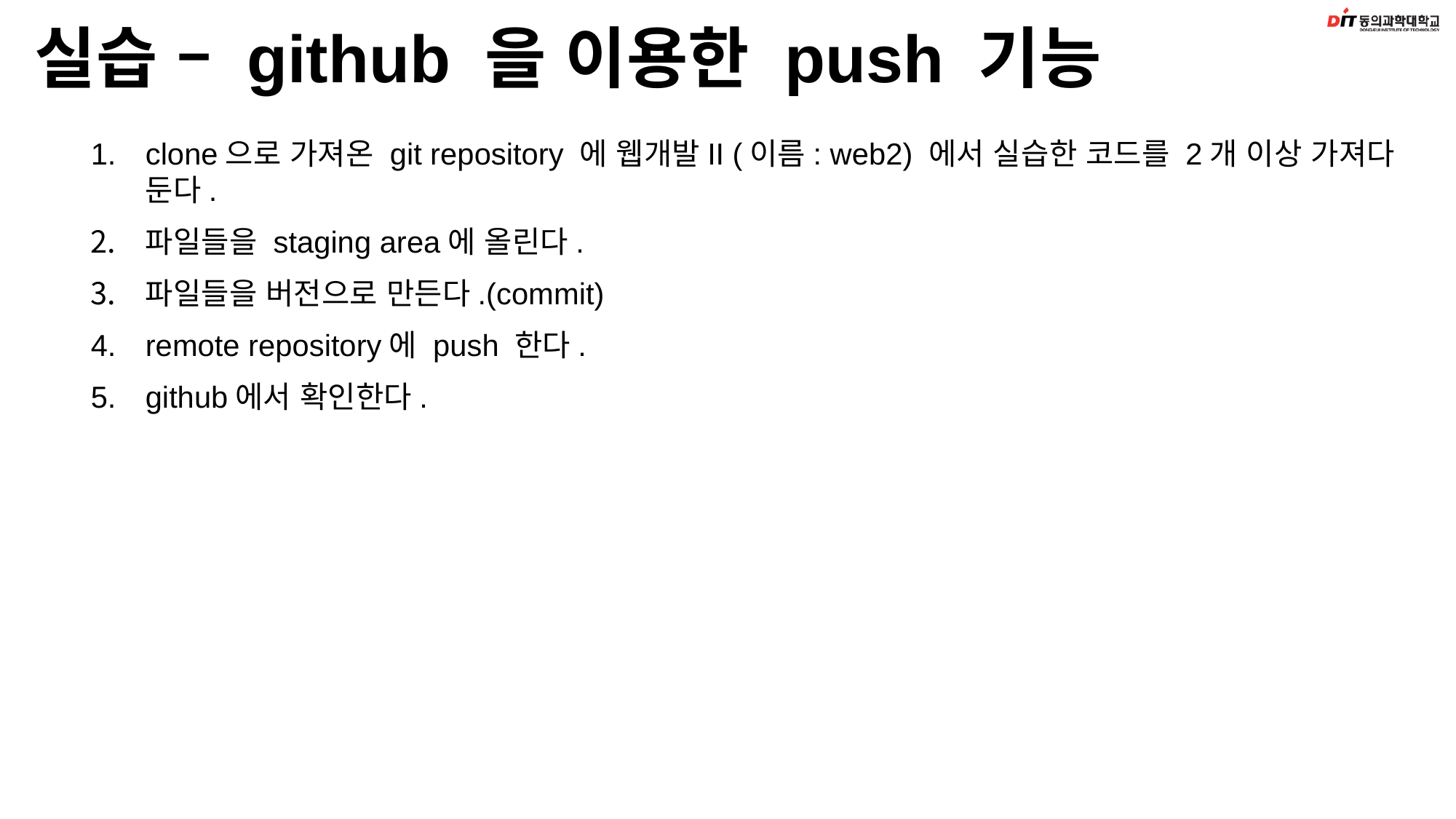

# 실습 – github 을 이용한 push 기능
clone으로 가져온 git repository 에 웹개발II (이름: web2) 에서 실습한 코드를 2개 이상 가져다 둔다.
파일들을 staging area에 올린다.
파일들을 버전으로 만든다.(commit)
remote repository에 push 한다.
github에서 확인한다.